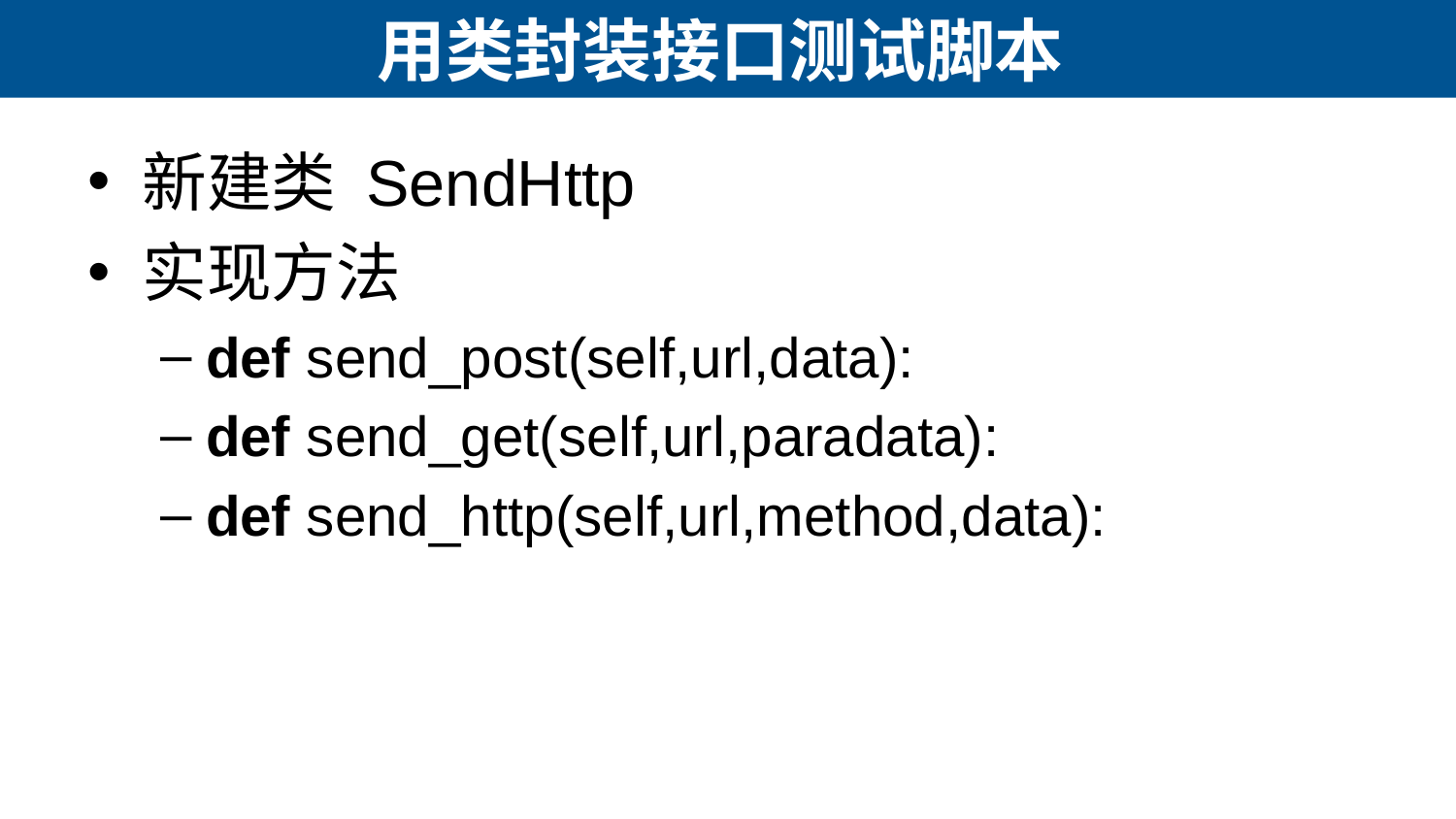

# 用类封装接口测试脚本
新建类 SendHttp
实现方法
def send_post(self,url,data):
def send_get(self,url,paradata):
def send_http(self,url,method,data):